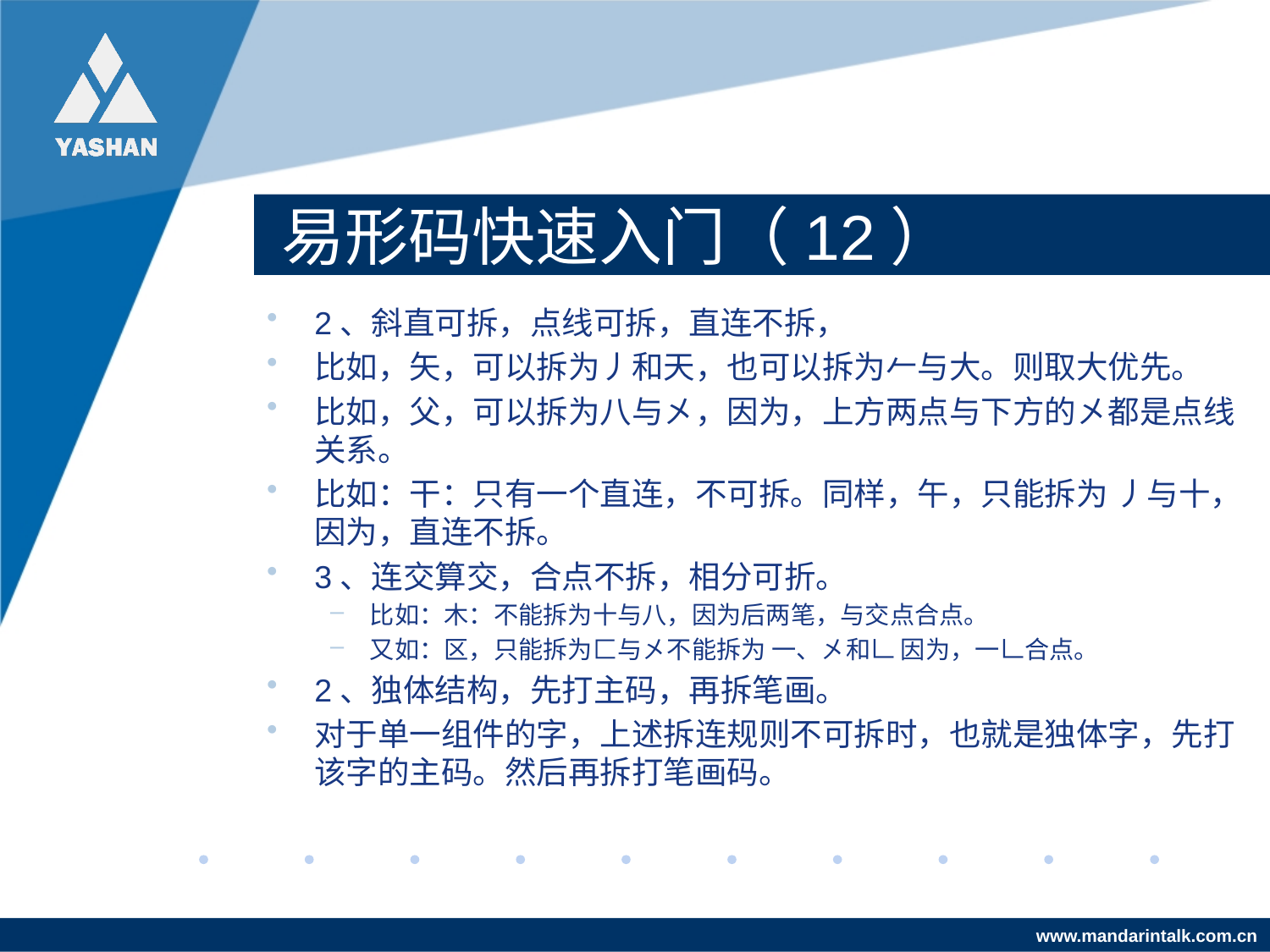

# 易形码快速入门（12）
2、斜直可拆，点线可拆，直连不拆，
比如，矢，可以拆为丿和天，也可以拆为𠂉与大。则取大优先。
比如，父，可以拆为八与㐅，因为，上方两点与下方的㐅都是点线关系。
比如：干：只有一个直连，不可拆。同样，午，只能拆为 丿与十，因为，直连不拆。
3、连交算交，合点不拆，相分可折。
比如：木：不能拆为十与八，因为后两笔，与交点合点。
又如：区，只能拆为匚与㐅不能拆为 一、㐅和𠃊 因为，一𠃊合点。
2、独体结构，先打主码，再拆笔画。
对于单一组件的字，上述拆连规则不可拆时，也就是独体字，先打该字的主码。然后再拆打笔画码。